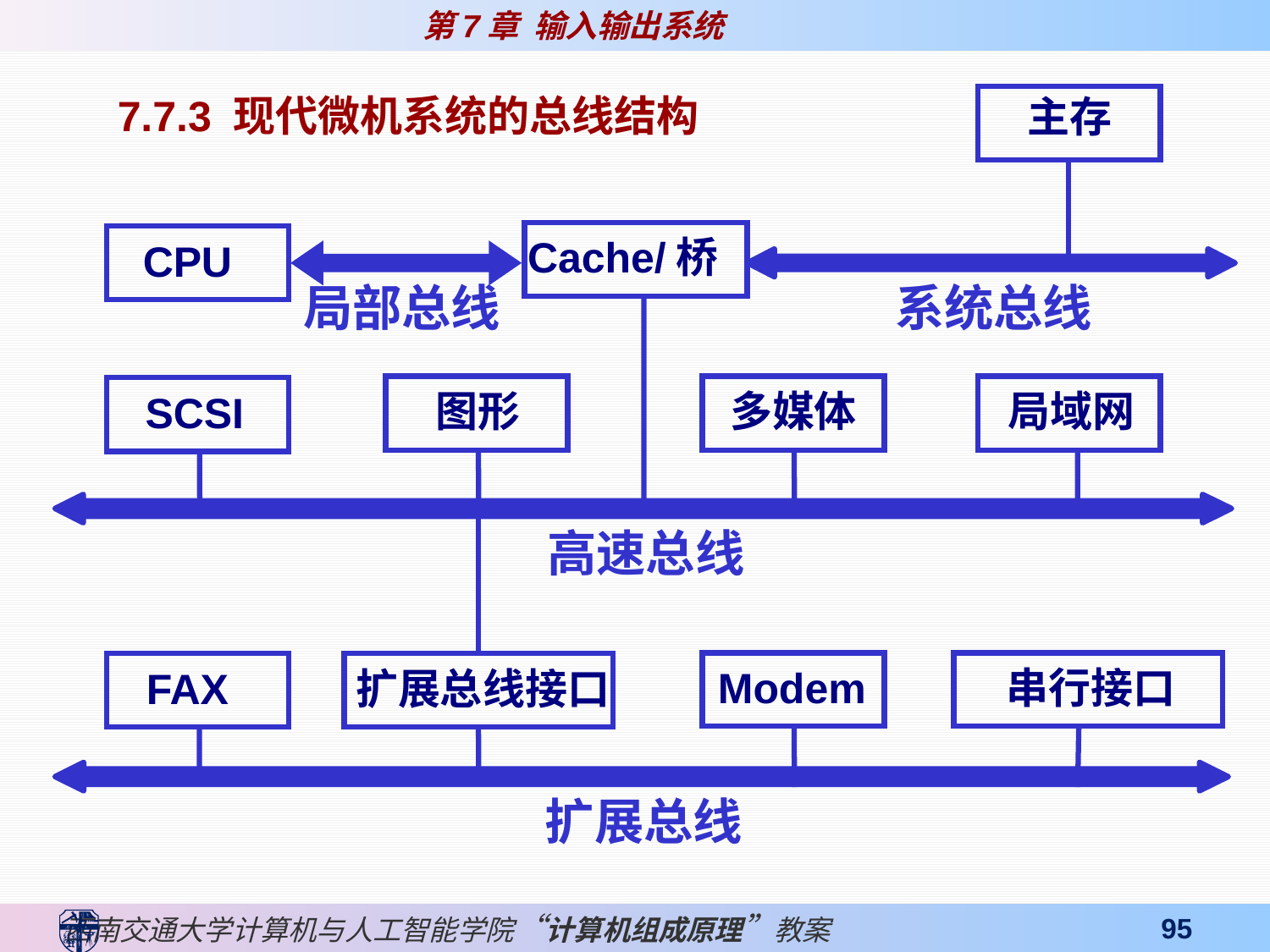

7.7.3 现代微机系统的总线结构

主存

Cache/桥

CPU

局部总线
系统总线

多媒体

图形
局域网
SCSI

高速总线

  Modem

串行接口
扩展总线接口
FAX

扩展总线